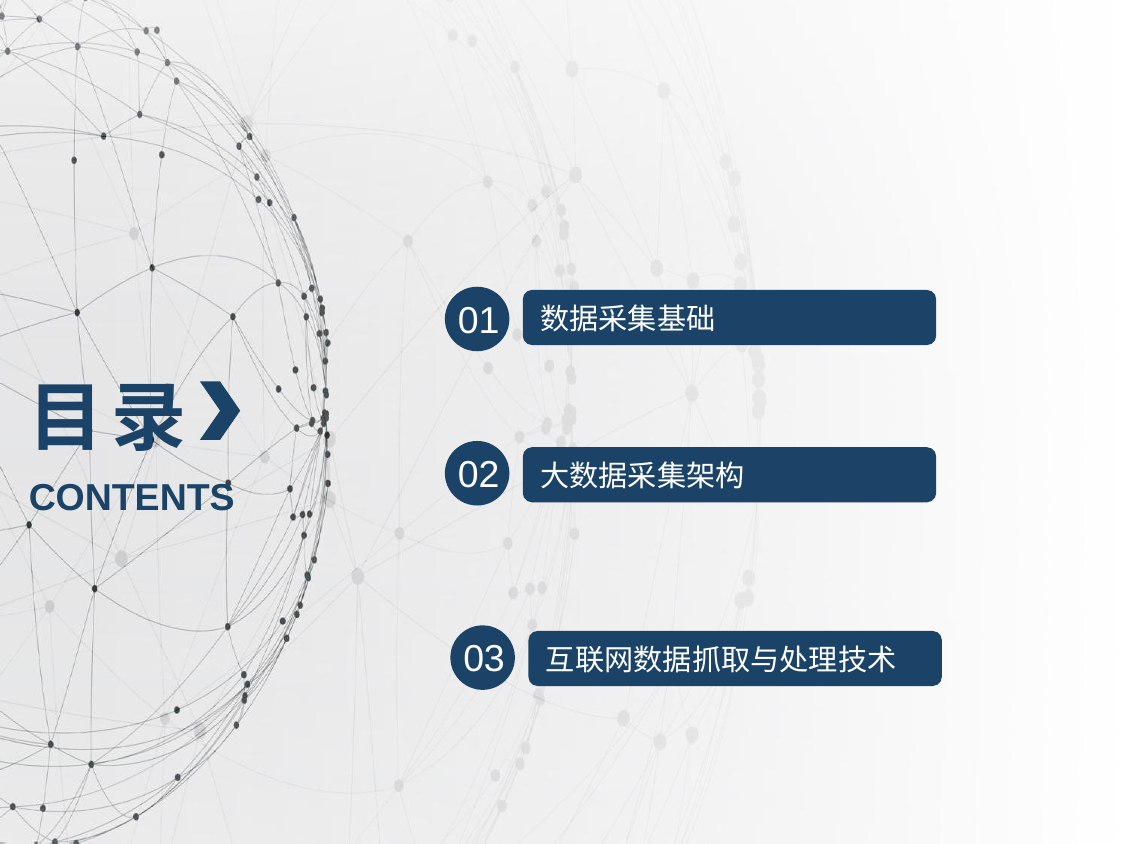

01
数据采集基础
目 录

02
大数据采集架构
CONTENTS

03
互联网数据抓取与处理技术